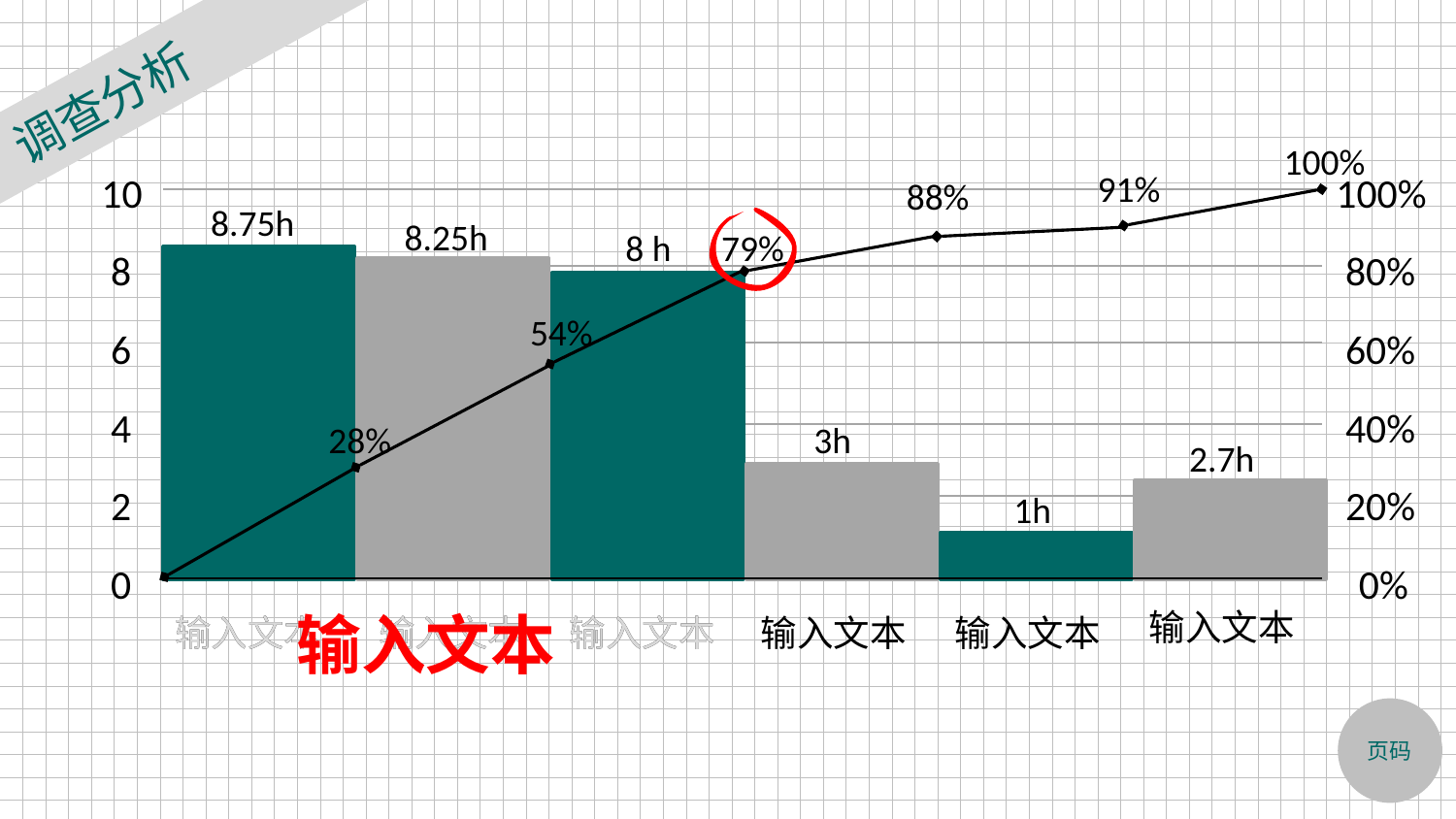

调查分析
100%
91%
10
100%
88%
8.75h

8.25h
8 h
79%
8
80%

54%
6
60%
4
40%
28%
3h
2.7h

2
20%
1h

0
0%
输入文本
输入文本
输入文本
输入文本
输入文本
输入文本
输入文本
输入文本
输入文本
输入文本
页码

### Chart

| Category | 列1 | 列2 |
|---|---|---|
| 负荷由旧屏移至新屏 | 8.75 | 0.2800000000000001 |
| 负荷由新屏移至旧屏 | 8.350000000000001 | 0.54 |
| 负荷由旧屏移至新屏 | 8.0 | 0.79 |
| 安装新直屏 | 3.0 | 0.8800000000000001 |
| 拆除旧屏 | 1.0 | 0.91 |
| 其他 | 2.7 | 1.0 |